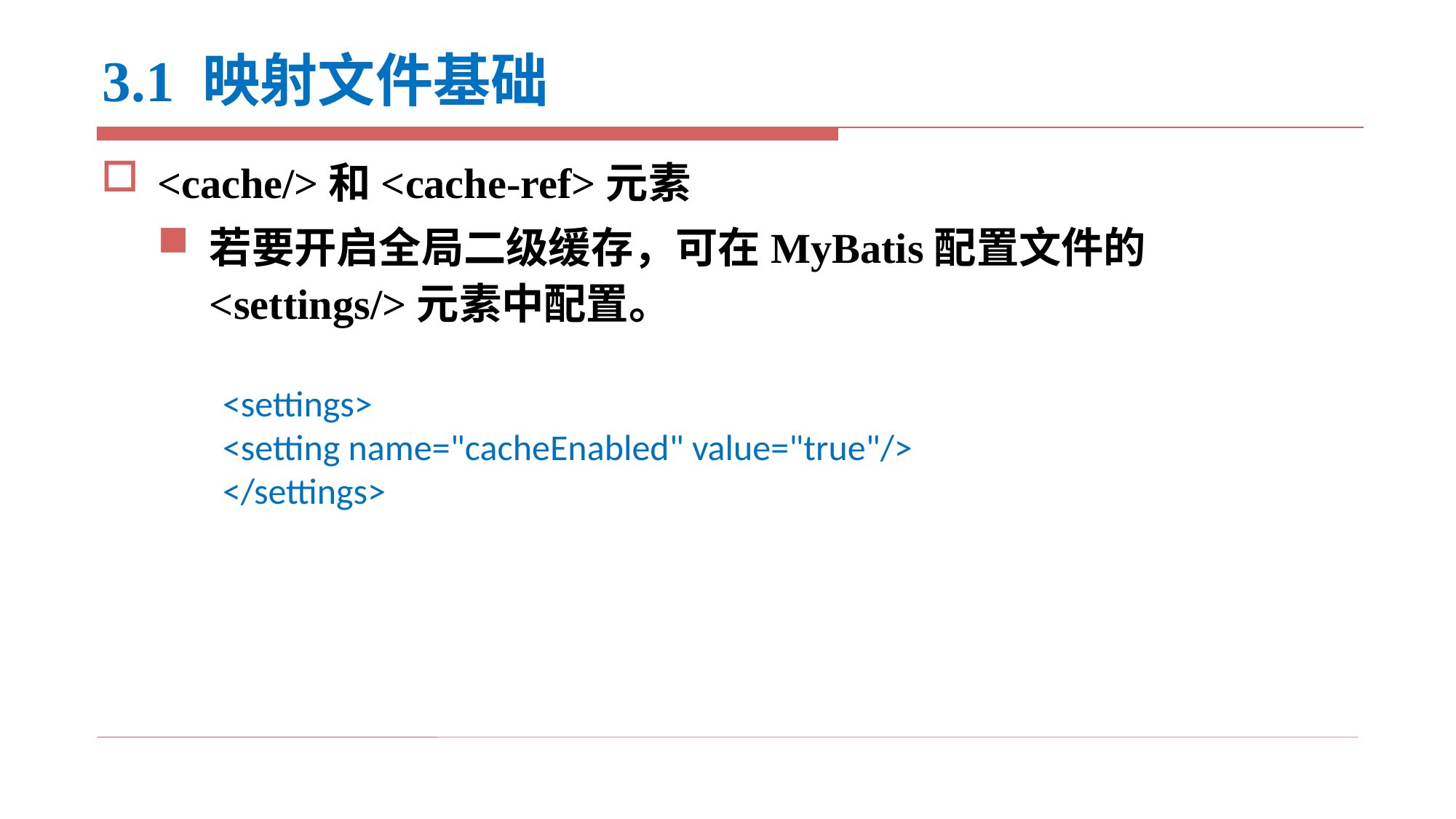

# 3.1 映射文件基础
<cache/>和<cache-ref>元素
若要开启全局二级缓存，可在MyBatis配置文件的<settings/>元素中配置。
<settings>
<setting name="cacheEnabled" value="true"/>
</settings>
18